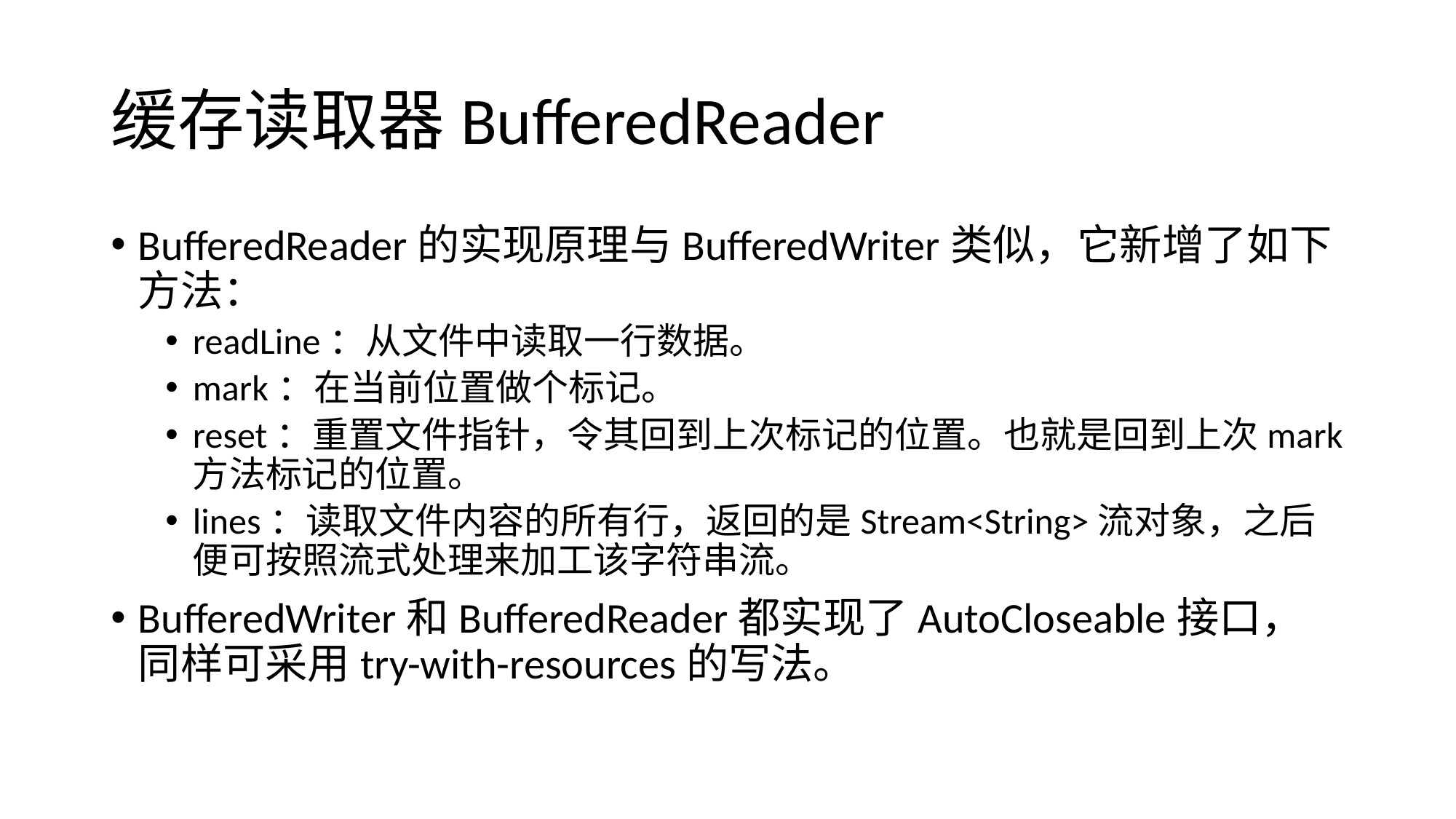

# 缓存读取器BufferedReader
BufferedReader的实现原理与BufferedWriter类似，它新增了如下方法：
readLine：从文件中读取一行数据。
mark：在当前位置做个标记。
reset：重置文件指针，令其回到上次标记的位置。也就是回到上次mark方法标记的位置。
lines：读取文件内容的所有行，返回的是Stream<String>流对象，之后便可按照流式处理来加工该字符串流。
BufferedWriter和BufferedReader都实现了AutoCloseable接口，同样可采用try-with-resources的写法。